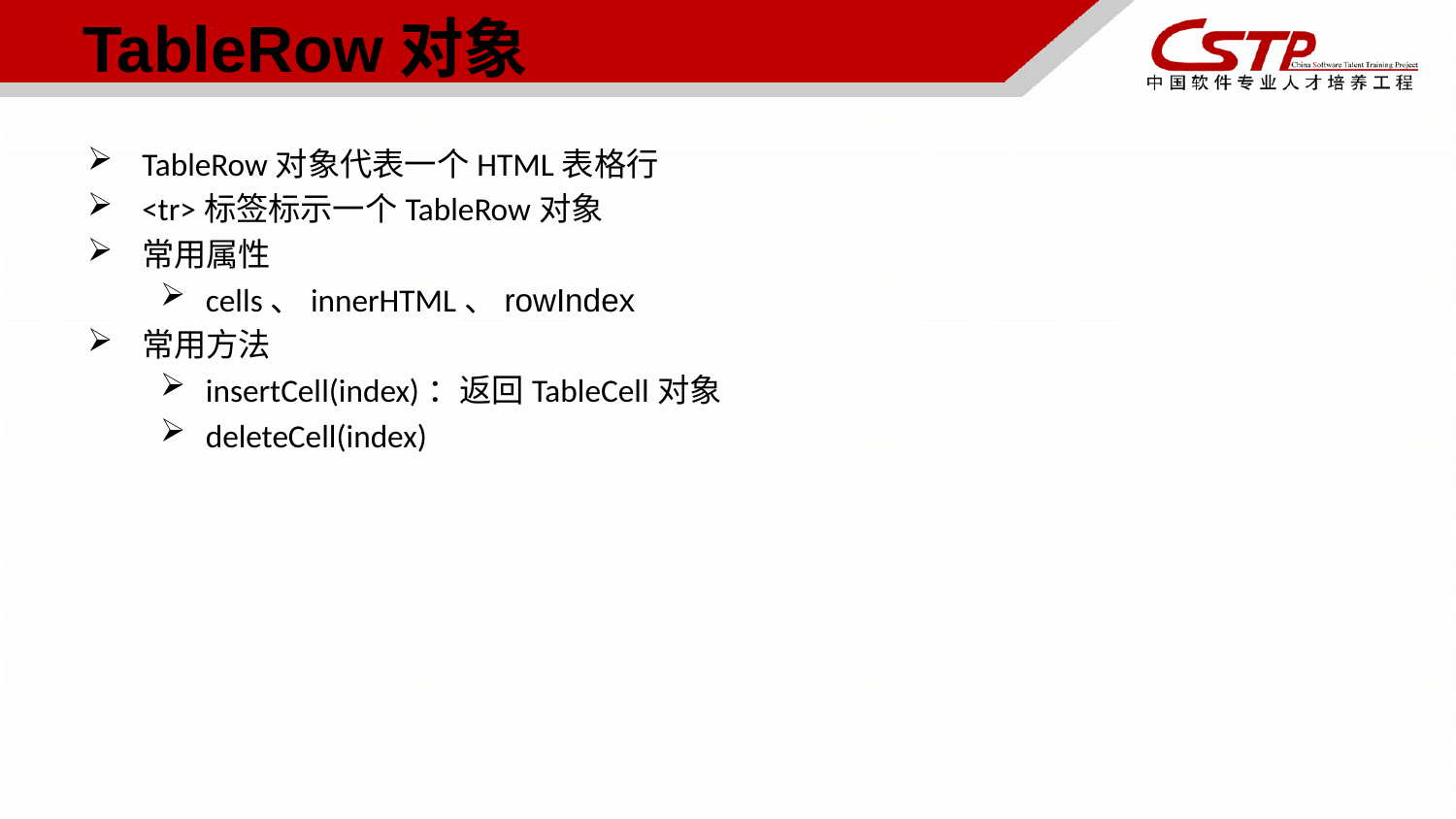

# TableRow对象
TableRow对象代表一个HTML表格行
<tr>标签标示一个TableRow对象
常用属性
cells、innerHTML、rowIndex
常用方法
insertCell(index)：返回TableCell对象
deleteCell(index)